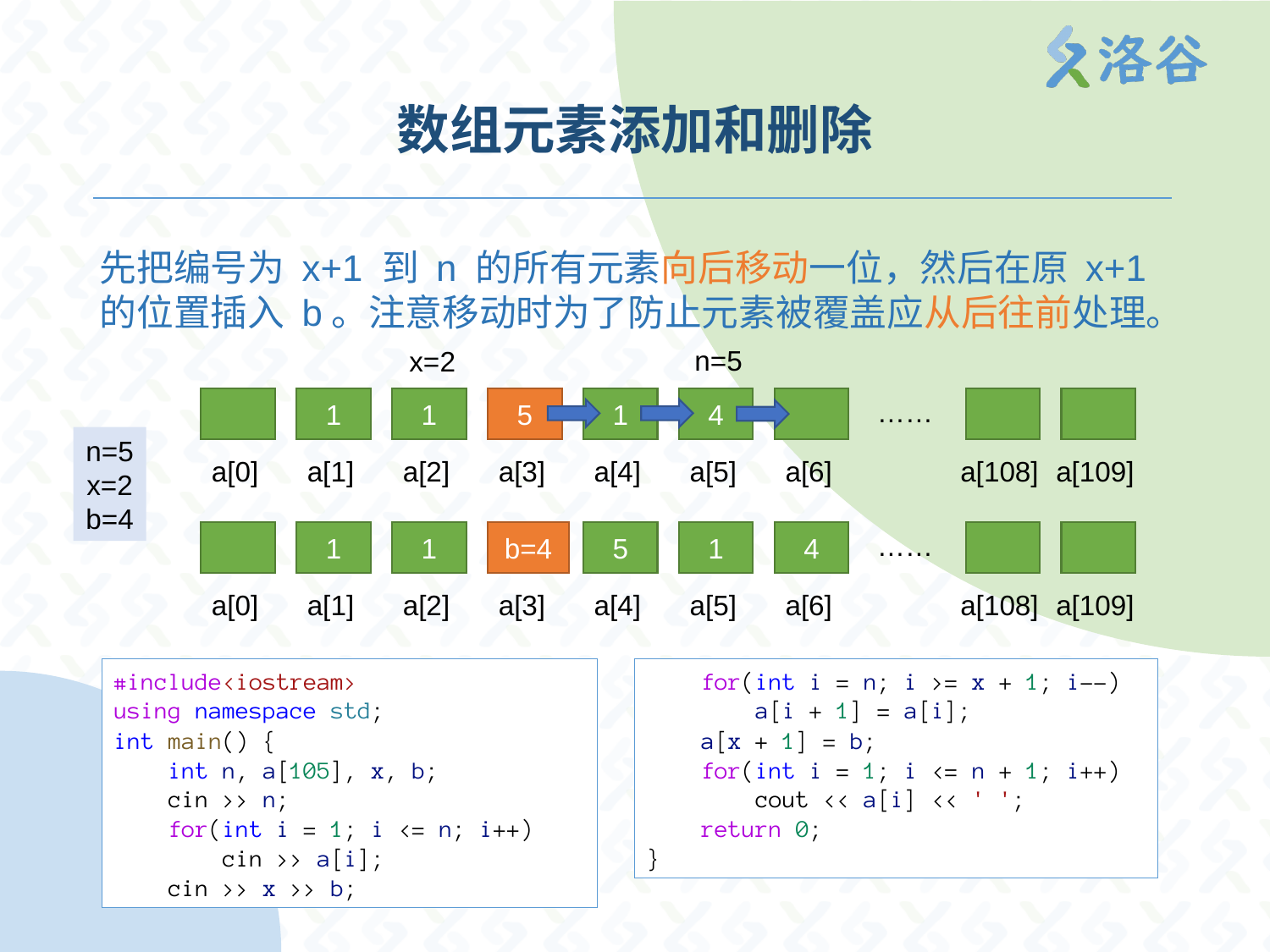

# 数组元素添加和删除
先把编号为 x+1 到 n 的所有元素向后移动一位，然后在原 x+1 的位置插入 b。注意移动时为了防止元素被覆盖应从后往前处理。
n=5
x=2

1
1
5
1
4

……

n=5
x=2
b=4
a[0]
a[1]
a[2]
a[3]
a[4]
a[5]
a[6]
a[108]
a[109]

1
1
b=4
5
1
4
……

a[0]
a[1]
a[2]
a[3]
a[4]
a[5]
a[6]
a[108]
a[109]
#include<iostream>
using namespace std;
int main() {
    int n, a[105], x, b;
    cin >> n;
    for(int i = 1; i <= n; i++)
        cin >> a[i];
    cin >> x >> b;
    for(int i = n; i >= x + 1; i--)
        a[i + 1] = a[i];
    a[x + 1] = b;
    for(int i = 1; i <= n + 1; i++)
        cout << a[i] << ' ';
    return 0;
}